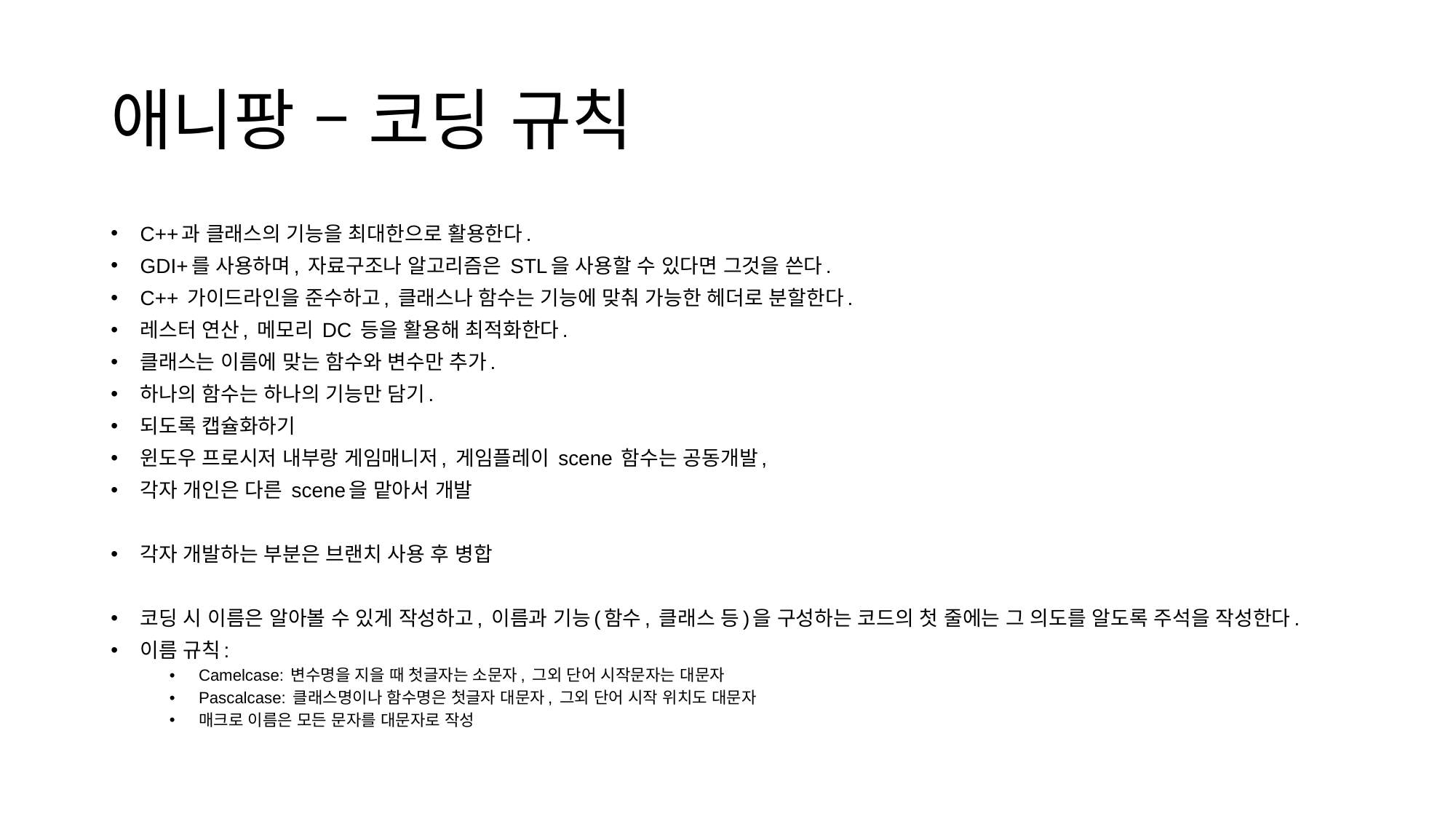

# 애니팡 – 코딩 규칙
C++과 클래스의 기능을 최대한으로 활용한다.
GDI+를 사용하며, 자료구조나 알고리즘은 STL을 사용할 수 있다면 그것을 쓴다.
C++ 가이드라인을 준수하고, 클래스나 함수는 기능에 맞춰 가능한 헤더로 분할한다.
레스터 연산, 메모리 DC 등을 활용해 최적화한다.
클래스는 이름에 맞는 함수와 변수만 추가.
하나의 함수는 하나의 기능만 담기.
되도록 캡슐화하기
윈도우 프로시저 내부랑 게임매니저, 게임플레이 scene 함수는 공동개발,
각자 개인은 다른 scene을 맡아서 개발

각자 개발하는 부분은 브랜치 사용 후 병합

코딩 시 이름은 알아볼 수 있게 작성하고, 이름과 기능(함수, 클래스 등)을 구성하는 코드의 첫 줄에는 그 의도를 알도록 주석을 작성한다.
이름 규칙:
Camelcase: 변수명을 지을 때 첫글자는 소문자, 그외 단어 시작문자는 대문자
Pascalcase: 클래스명이나 함수명은 첫글자 대문자, 그외 단어 시작 위치도 대문자
매크로 이름은 모든 문자를 대문자로 작성